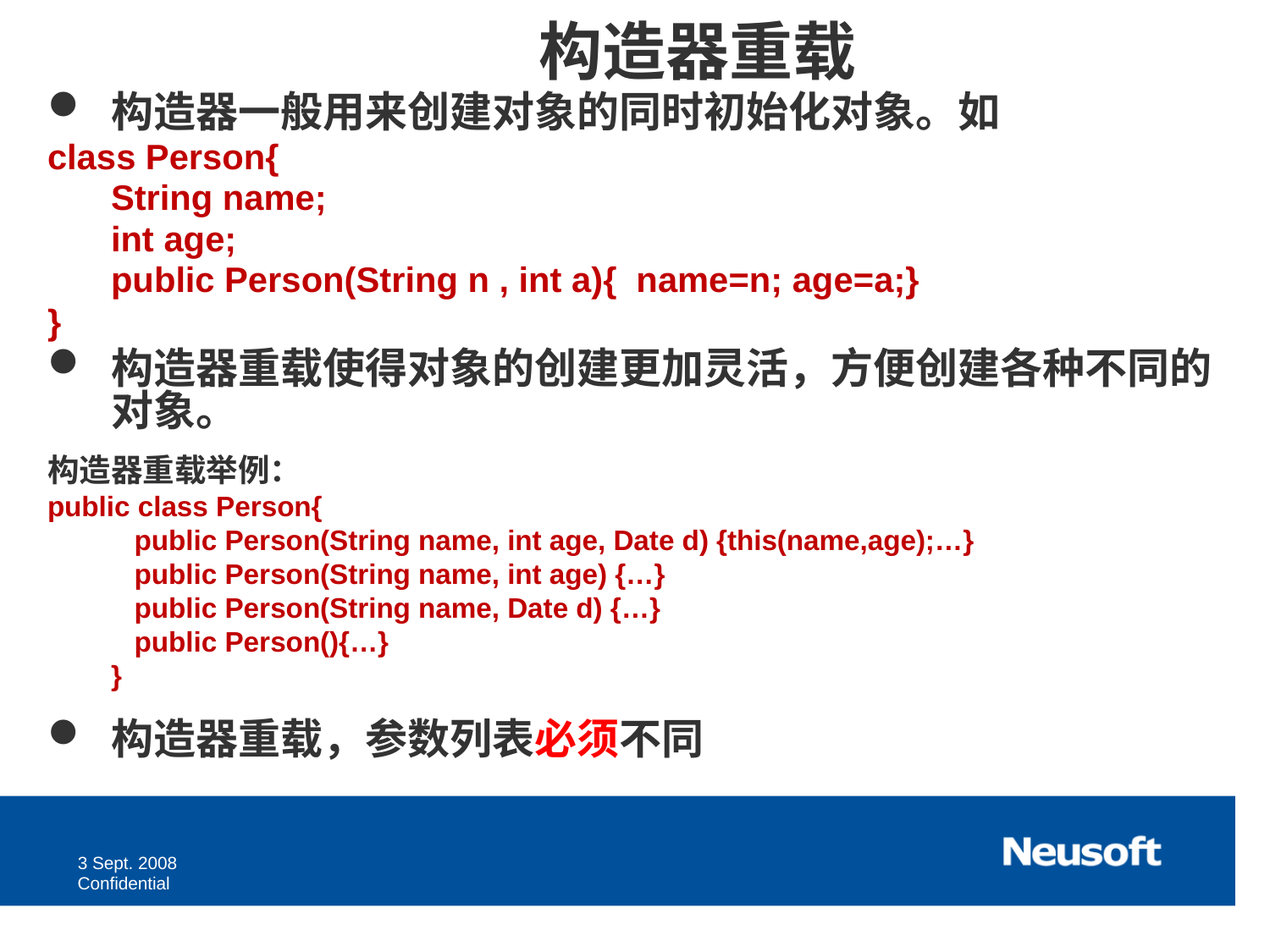

构造器重载
构造器一般用来创建对象的同时初始化对象。如
class Person{
	String name;
	int age;
	public Person(String n , int a){  name=n; age=a;}
}
构造器重载使得对象的创建更加灵活，方便创建各种不同的对象。
构造器重载举例：
public class Person{
   public Person(String name, int age, Date d) {this(name,age);…}
   public Person(String name, int age) {…}
   public Person(String name, Date d) {…}
   public Person(){…}
}
构造器重载，参数列表必须不同